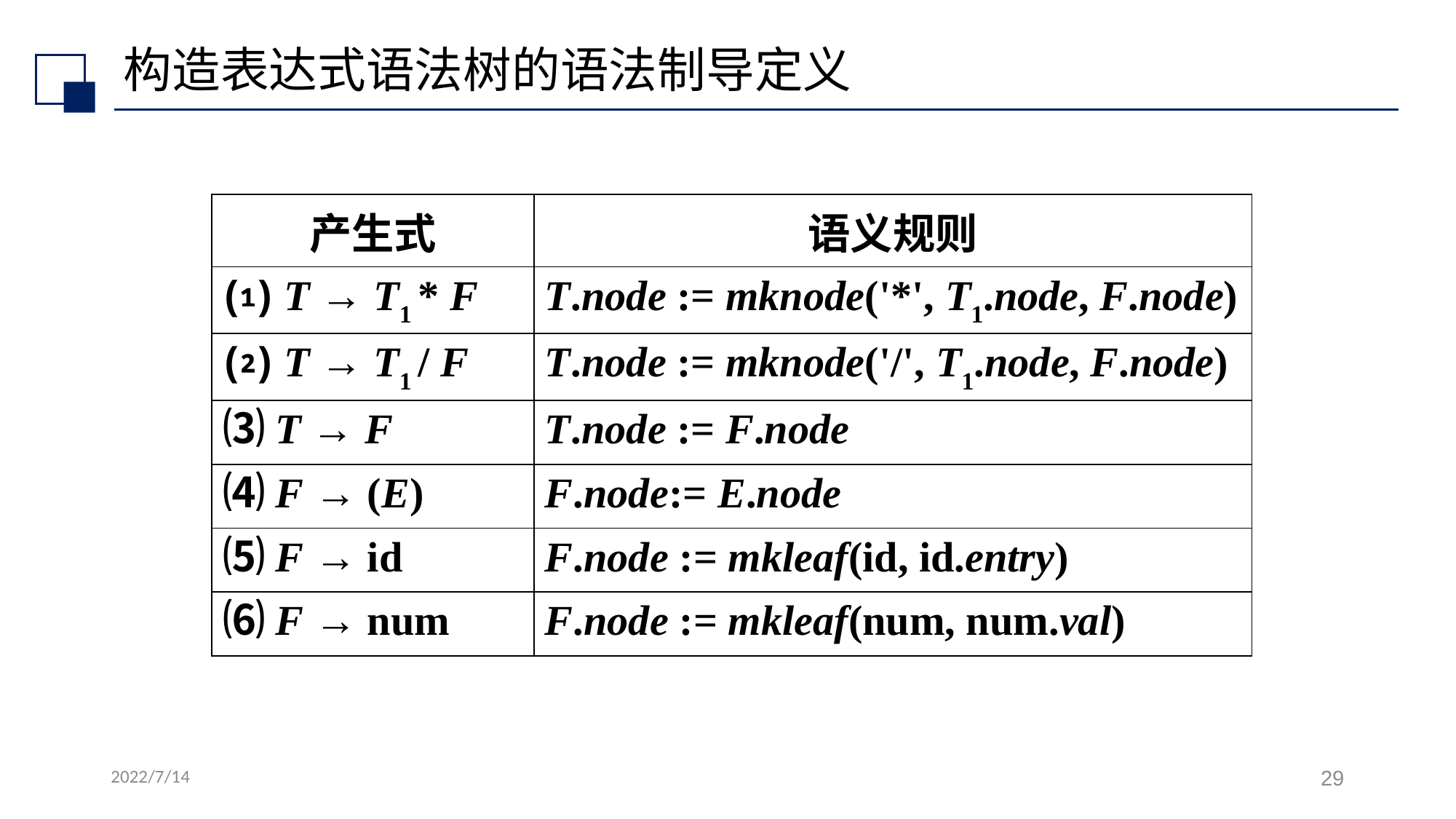

# 构造表达式语法树的语法制导定义
| 产生式 | 语义规则 |
| --- | --- |
| ⑴ T → T1 \* F | T.node := mknode('\*', T1.node, F.node) |
| ⑵ T → T1 / F | T.node := mknode('/', T1.node, F.node) |
| ⑶ T → F | T.node := F.node |
| ⑷ F → (E) | F.node:= E.node |
| ⑸ F → id | F.node := mkleaf(id, id.entry) |
| ⑹ F → num | F.node := mkleaf(num, num.val) |
2022/7/14
29